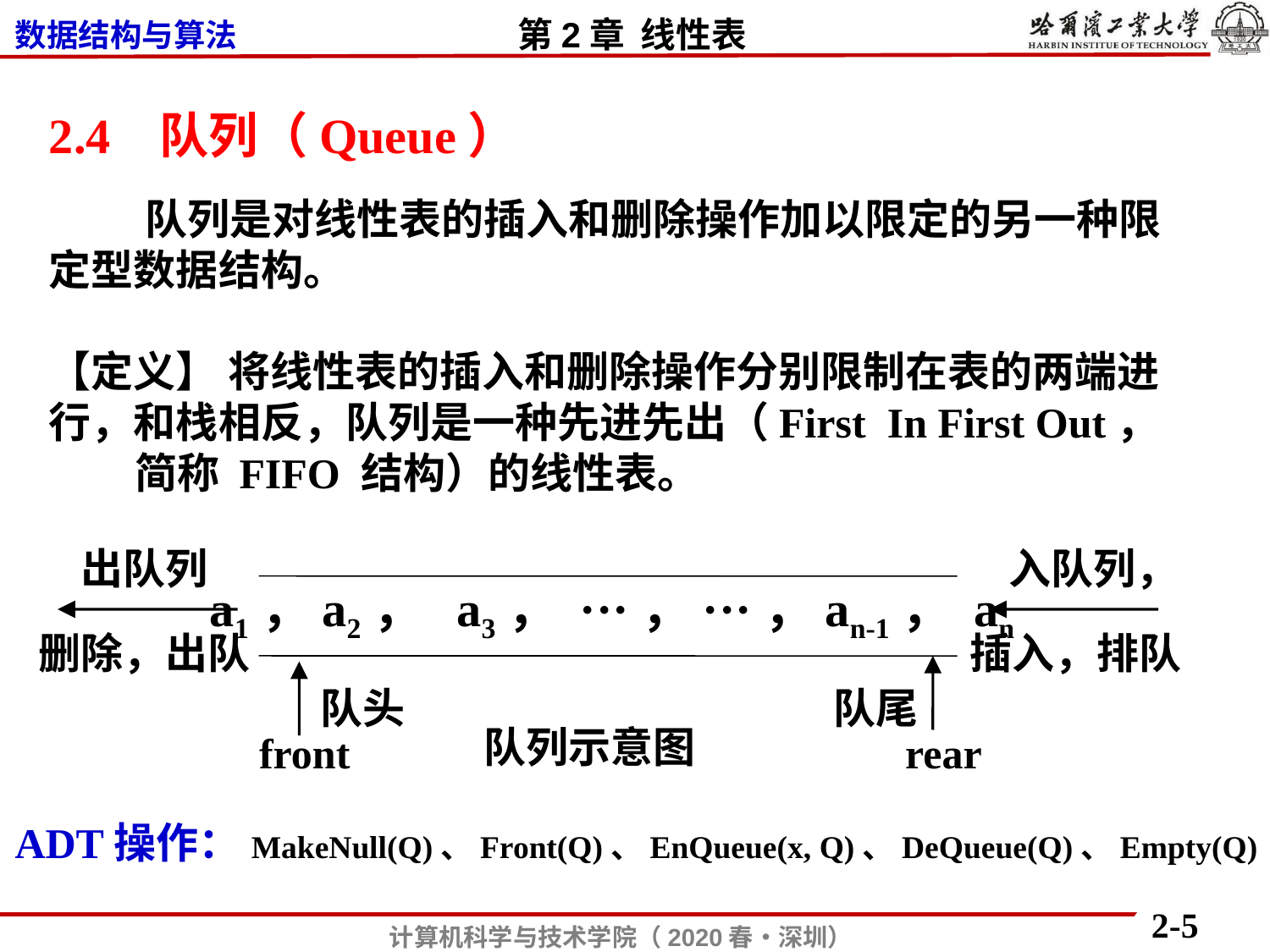

2.4   队列（Queue）
         队列是对线性表的插入和删除操作加以限定的另一种限
定型数据结构。

【定义】 将线性表的插入和删除操作分别限制在表的两端进行，和栈相反，队列是一种先进先出（First  In First Out，             简称 FIFO 结构）的线性表。
出队列
入队列，
a1，a2，  a3， ···，···，an-1， an

删除，出队
插入，排队

队头
队尾
队列示意图
front
rear
ADT操作：MakeNull(Q)、Front(Q)、EnQueue(x, Q)、DeQueue(Q)、Empty(Q)